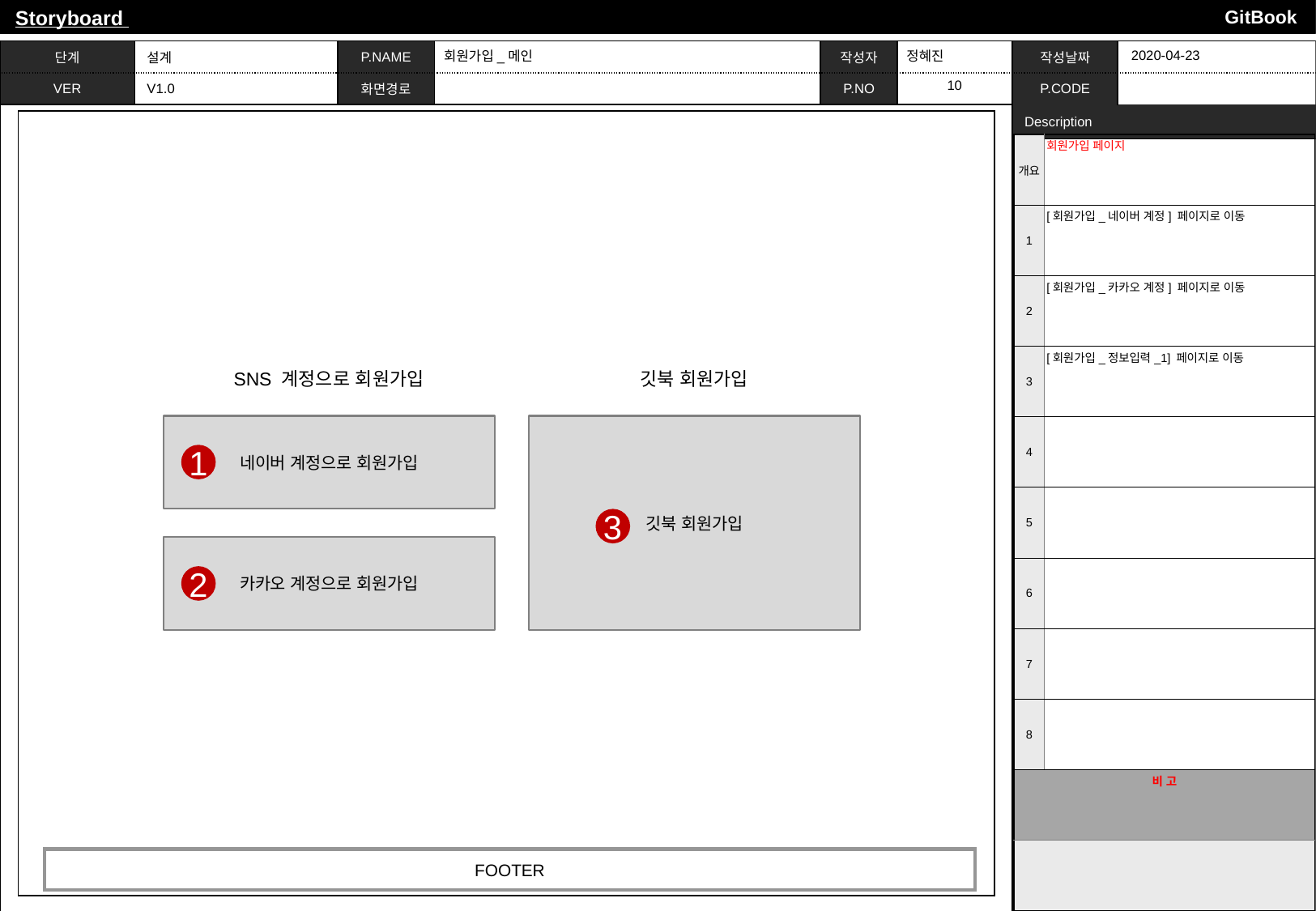

회원가입_메인
정혜진
| 개요 | 회원가입 페이지 |
| --- | --- |
| 1 | [회원가입\_네이버 계정] 페이지로 이동 |
| 2 | [회원가입\_카카오 계정] 페이지로 이동 |
| 3 | [회원가입\_정보입력\_1] 페이지로 이동 |
| 4 |  |
| 5 |  |
| 6 |  |
| 7 |  |
| 8 |  |
| 비 고 |  |
|  |  |
깃북 회원가입
SNS 계정으로 회원가입
네이버 계정으로 회원가입
깃북 회원가입
1
3
카카오 계정으로 회원가입
2
FOOTER